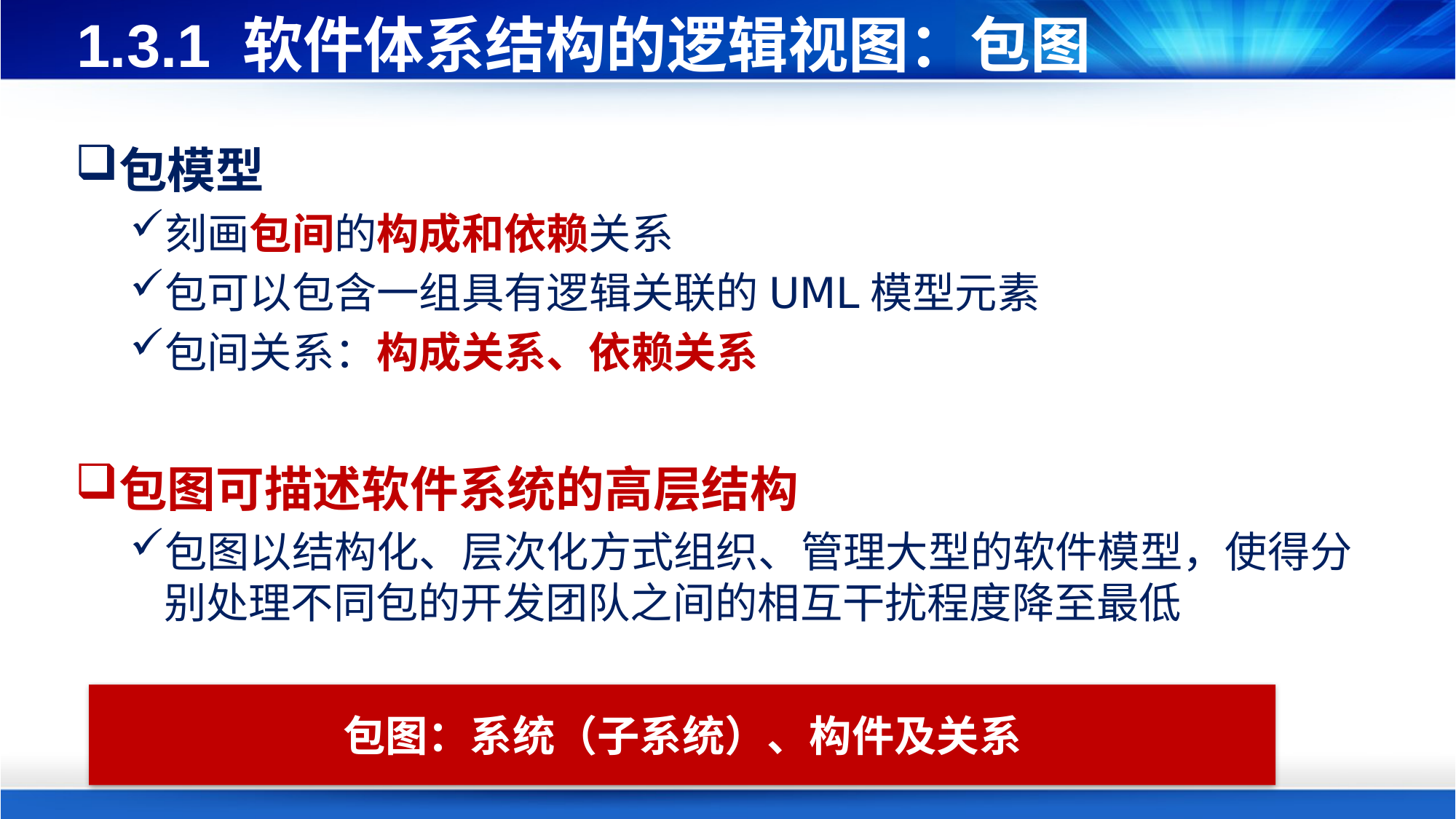

# 1.3.1 软件体系结构的逻辑视图：包图
包模型
刻画包间的构成和依赖关系
包可以包含一组具有逻辑关联的UML模型元素
包间关系：构成关系、依赖关系

包图可描述软件系统的高层结构
包图以结构化、层次化方式组织、管理大型的软件模型，使得分别处理不同包的开发团队之间的相互干扰程度降至最低

包图：系统（子系统）、构件及关系